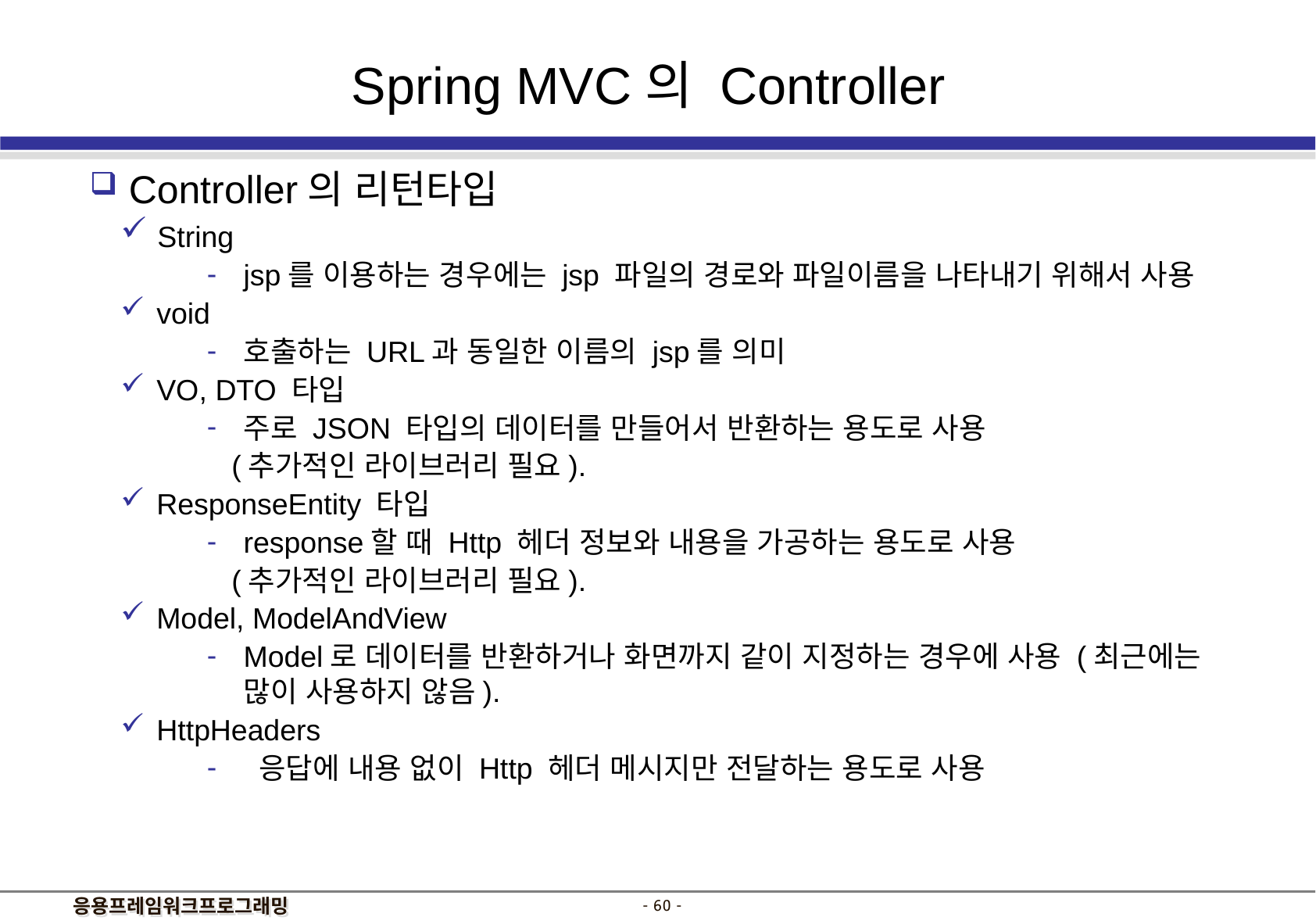

Spring MVC의 Controller
 Controller의 리턴타입
 String
jsp를 이용하는 경우에는 jsp 파일의 경로와 파일이름을 나타내기 위해서 사용
 void
호출하는 URL과 동일한 이름의 jsp를 의미
 VO, DTO 타입
주로 JSON 타입의 데이터를 만들어서 반환하는 용도로 사용
   (추가적인 라이브러리 필요).
 ResponseEntity 타입
response할 때 Http 헤더 정보와 내용을 가공하는 용도로 사용
   (추가적인 라이브러리 필요).
 Model, ModelAndView
Model로 데이터를 반환하거나 화면까지 같이 지정하는 경우에 사용 (최근에는 많이 사용하지 않음).
 HttpHeaders
 응답에 내용 없이 Http 헤더 메시지만 전달하는 용도로 사용

- 60 -